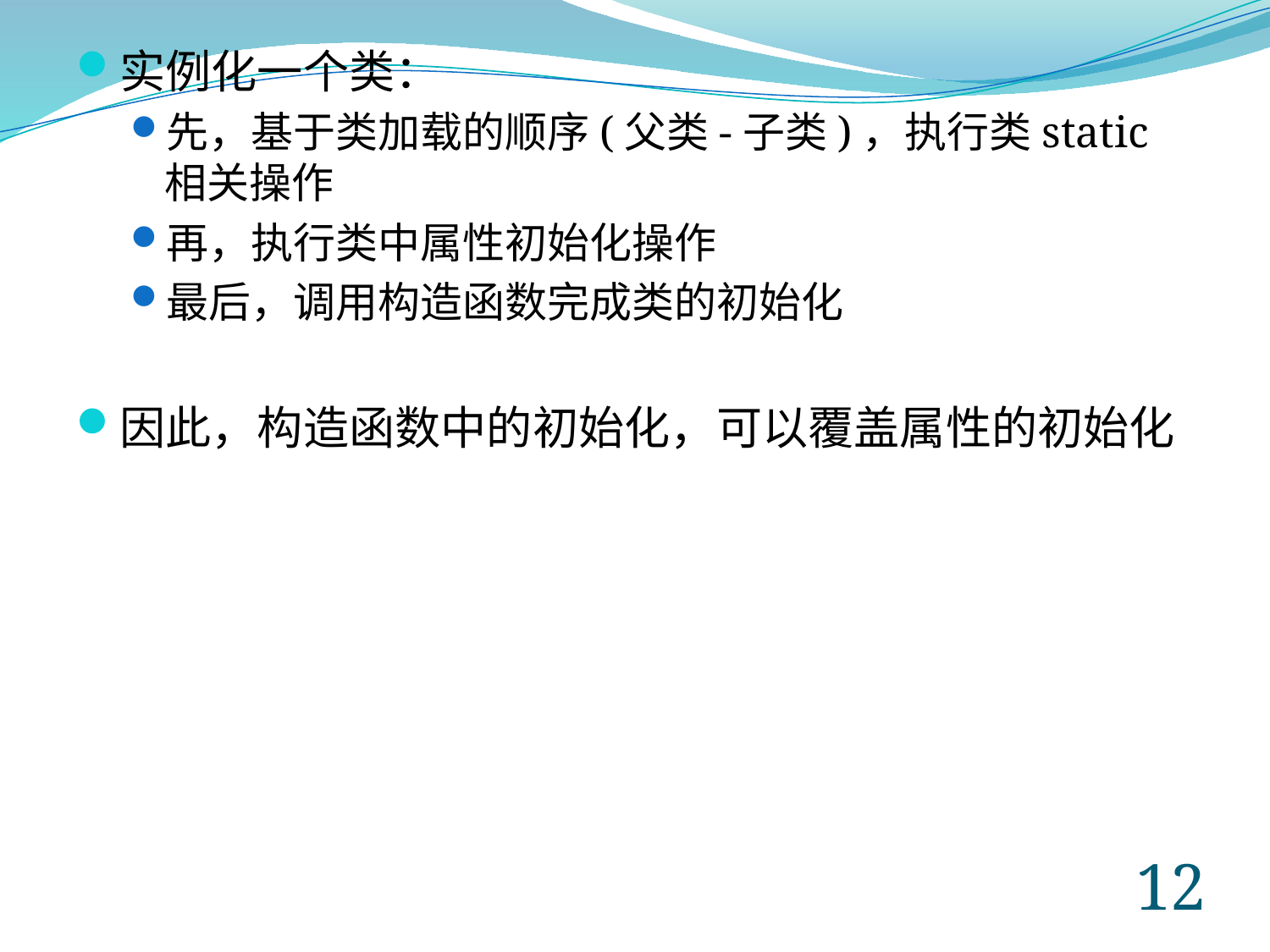

实例化一个类：
先，基于类加载的顺序(父类-子类)，执行类static相关操作
再，执行类中属性初始化操作
最后，调用构造函数完成类的初始化

因此，构造函数中的初始化，可以覆盖属性的初始化

12